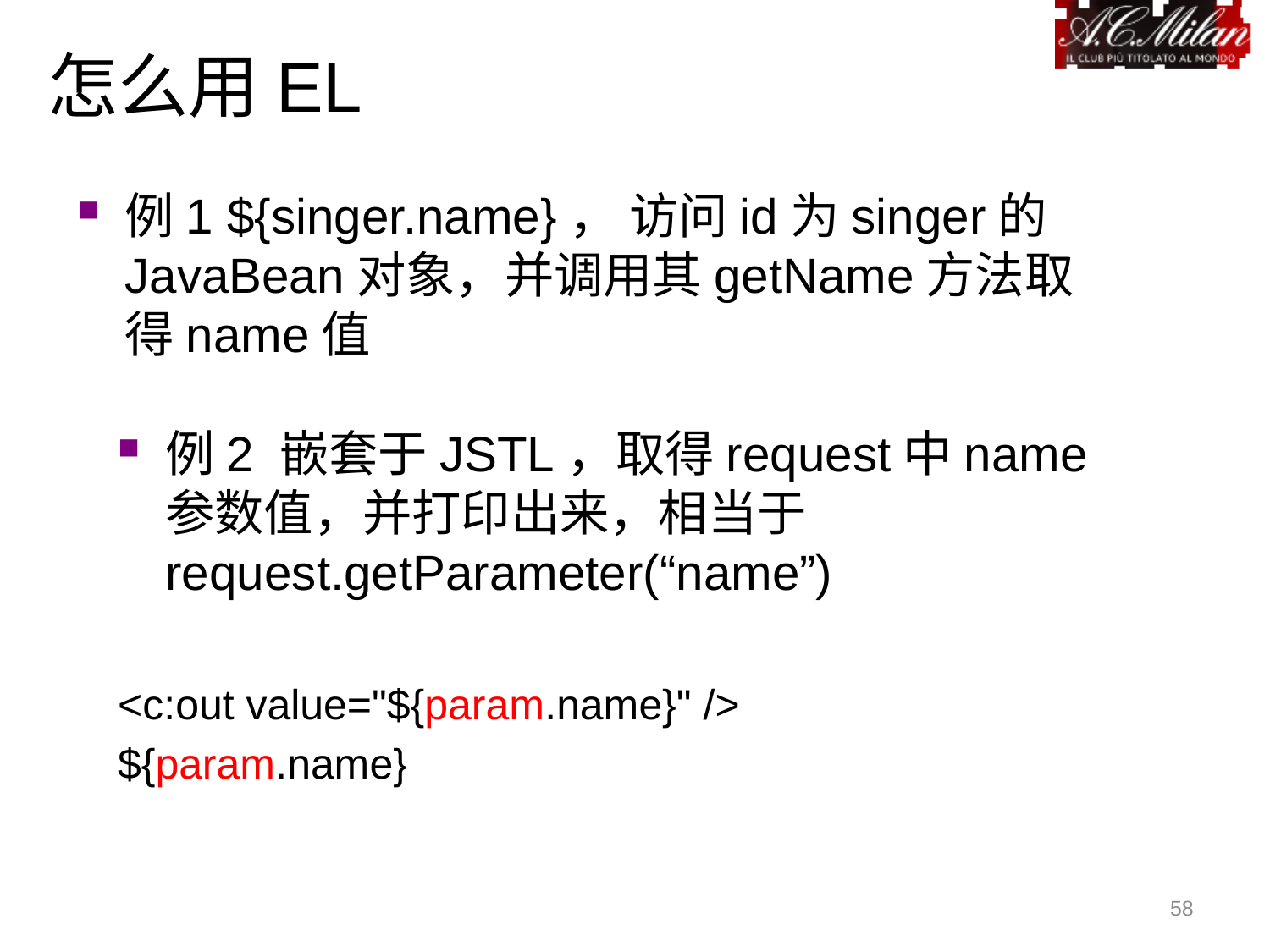

怎么用EL
例1 ${singer.name}， 访问id为singer的JavaBean对象，并调用其getName方法取得name值
例2 嵌套于JSTL，取得request中name参数值，并打印出来，相当于request.getParameter(“name”)

<c:out value="${param.name}" />
${param.name}

58